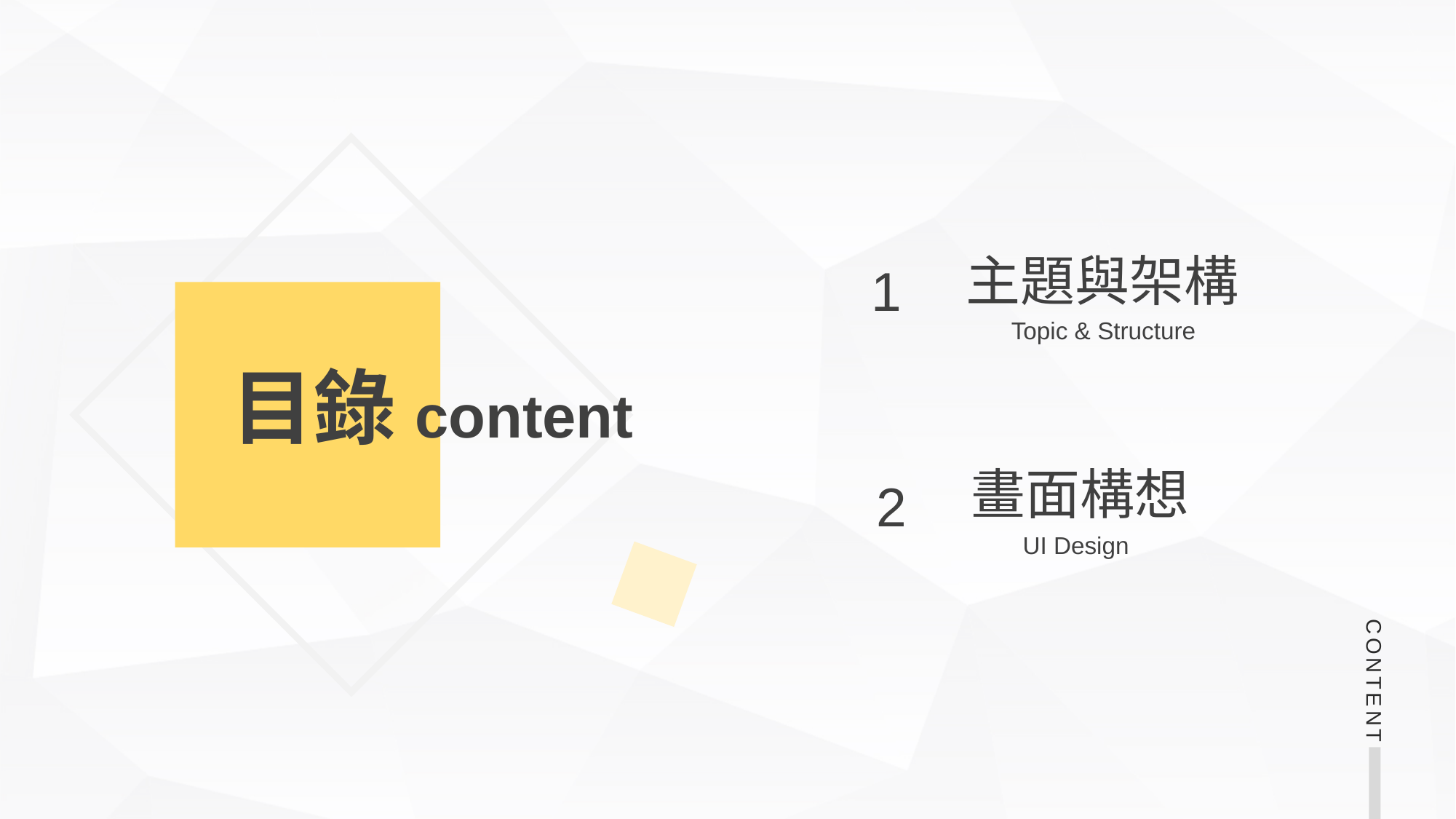

主題與架構
1
Topic & Structure

目錄content
畫面構想
2
UI Design

CONTENT